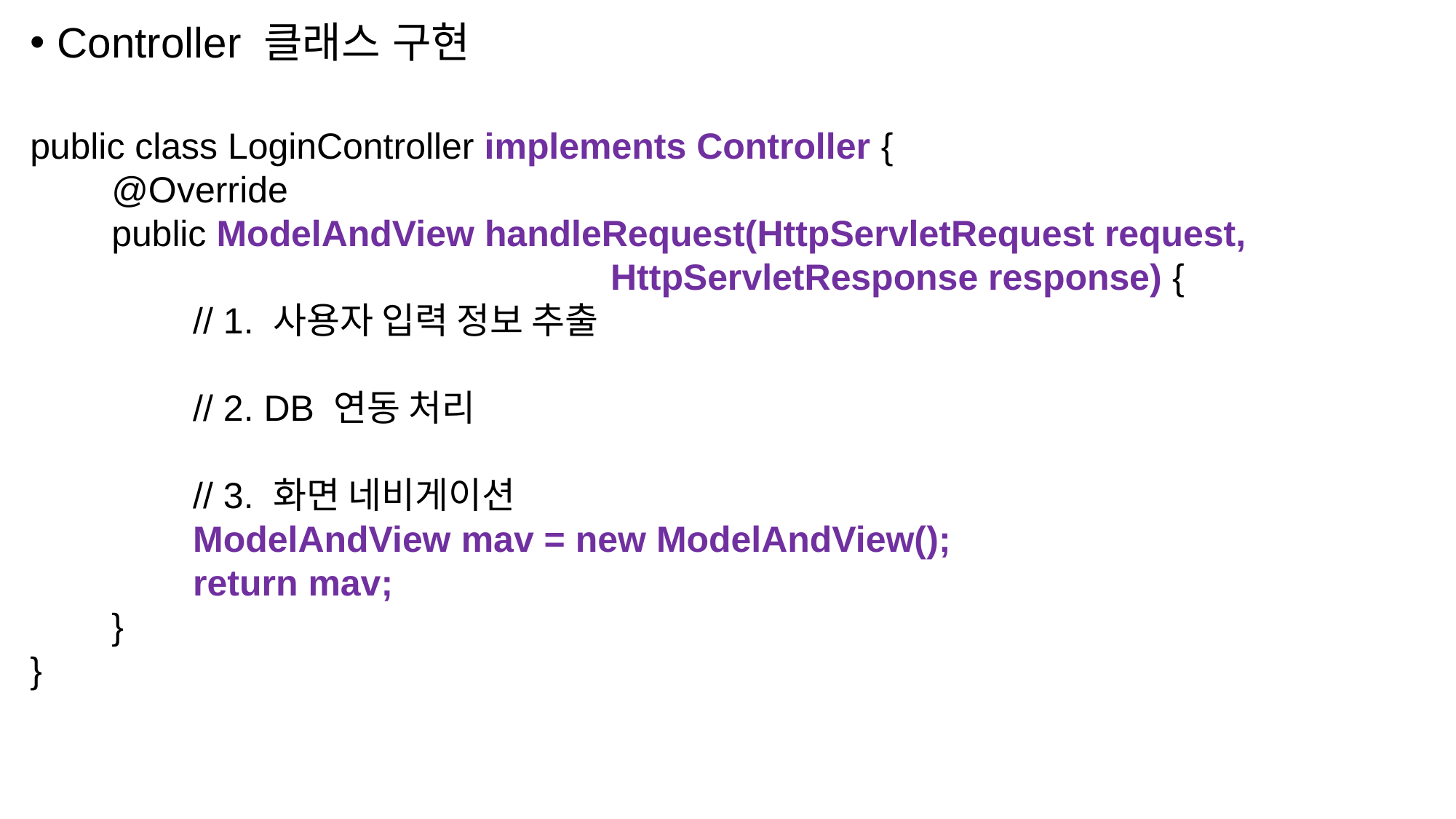

Controller 클래스 구현
public class LoginController implements Controller {
        @Override
        public ModelAndView handleRequest(HttpServletRequest request,
                                                         HttpServletResponse response) {
                // 1. 사용자 입력 정보 추출

                // 2. DB 연동 처리

                // 3. 화면 네비게이션
                ModelAndView mav = new ModelAndView();
                return mav;
        }
}